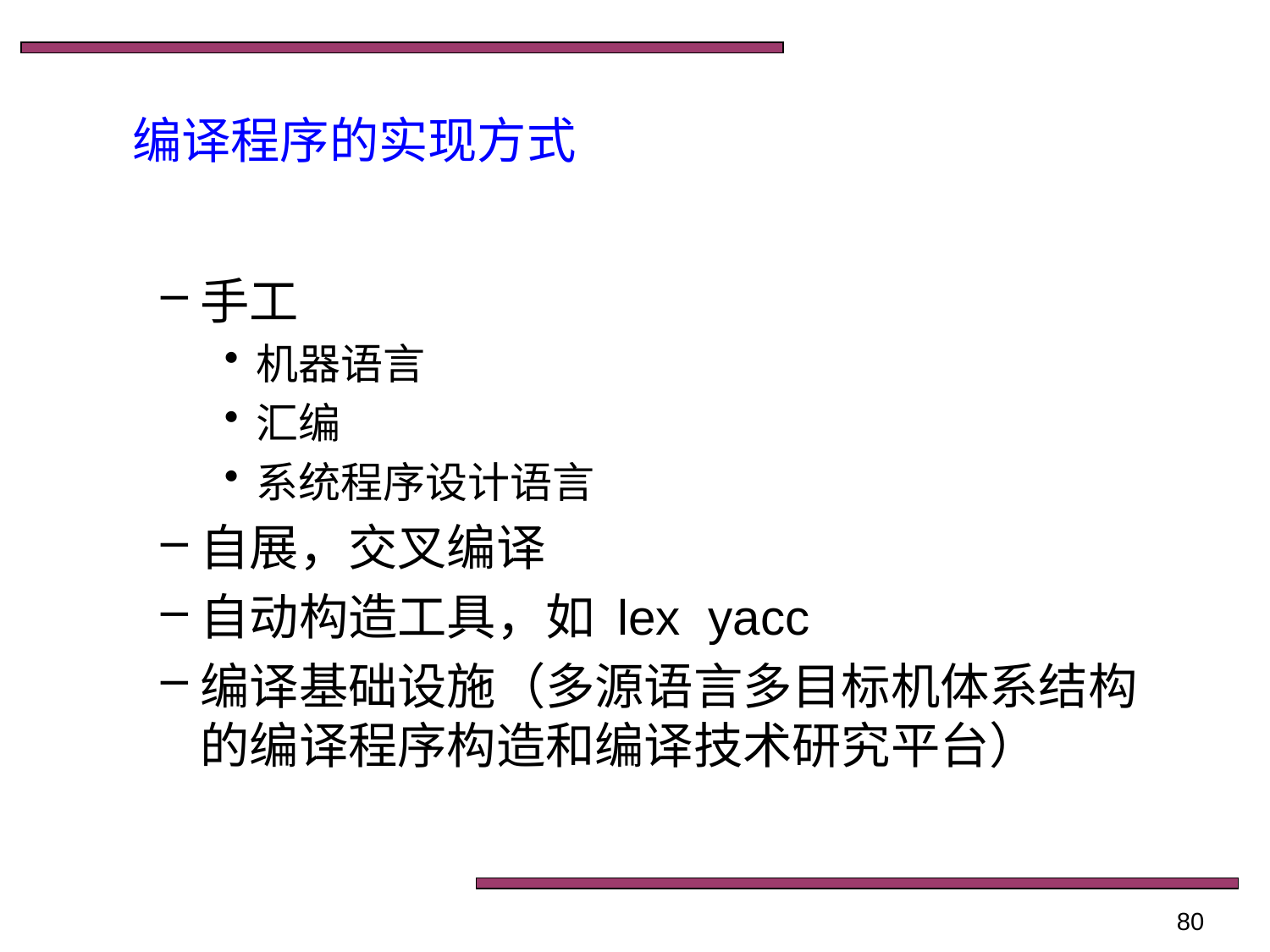

编译程序的实现方式

手工
机器语言
汇编
系统程序设计语言
自展，交叉编译
自动构造工具，如 lex  yacc
编译基础设施（多源语言多目标机体系结构的编译程序构造和编译技术研究平台）
80